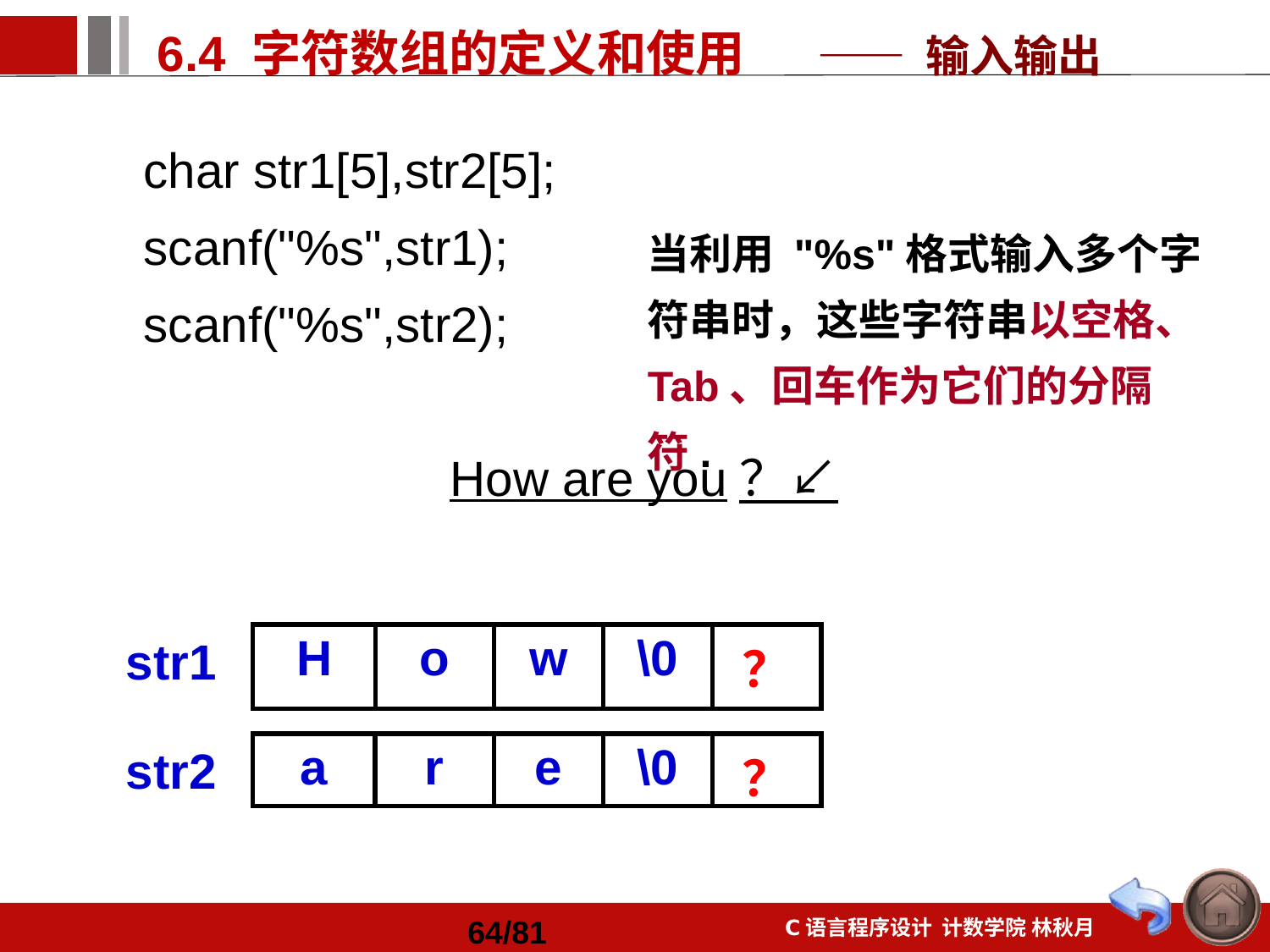

—— 输入输出
char str1[5],str2[5];
scanf("%s",str1);
scanf("%s",str2);

How are you？↙
当利用 "%s"格式输入多个字符串时，这些字符串以空格、Tab、回车作为它们的分隔符.
str1
| H | o | w | \0 | ？ |
| --- | --- | --- | --- | --- |
str2
| a | r | e | \0 | ？ |
| --- | --- | --- | --- | --- |